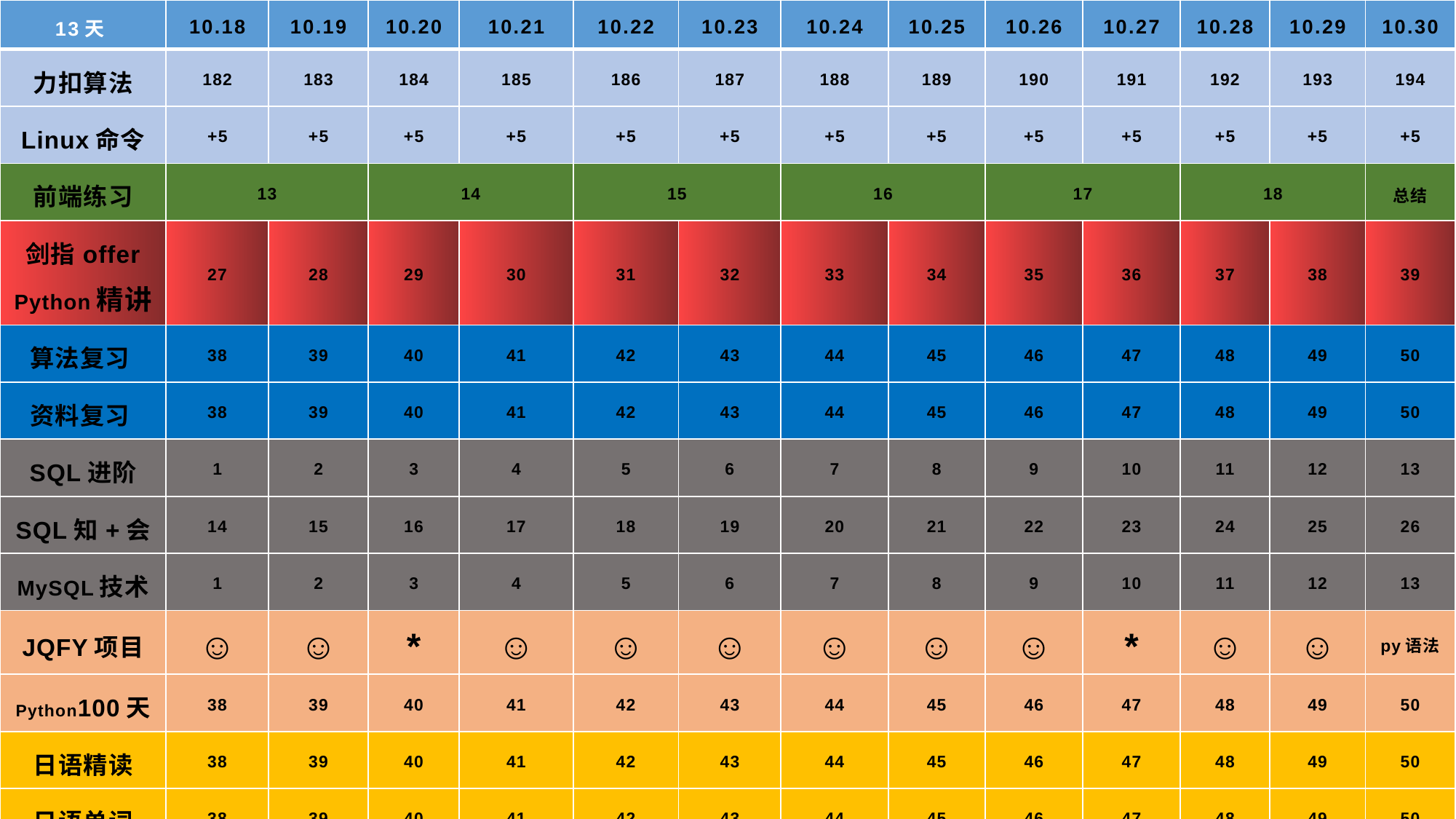

| 13天 | 10.18 | 10.19 | 10.20 | 10.21 | 10.22 | 10.23 | 10.24 | 10.25 | 10.26 | 10.27 | 10.28 | 10.29 | 10.30 |
| --- | --- | --- | --- | --- | --- | --- | --- | --- | --- | --- | --- | --- | --- |
| 力扣算法 | 182 | 183 | 184 | 185 | 186 | 187 | 188 | 189 | 190 | 191 | 192 | 193 | 194 |
| Linux命令 | +5 | +5 | +5 | +5 | +5 | +5 | +5 | +5 | +5 | +5 | +5 | +5 | +5 |
| 前端练习 | 13 |  | 14 |  | 15 |  | 16 |  | 17 |  | 18 |  | 总结 |
| 剑指offer Python精讲 | 27 | 28 | 29 | 30 | 31 | 32 | 33 | 34 | 35 | 36 | 37 | 38 | 39 |
| 算法复习 | 38 | 39 | 40 | 41 | 42 | 43 | 44 | 45 | 46 | 47 | 48 | 49 | 50 |
| 资料复习 | 38 | 39 | 40 | 41 | 42 | 43 | 44 | 45 | 46 | 47 | 48 | 49 | 50 |
| SQL进阶 | 1 | 2 | 3 | 4 | 5 | 6 | 7 | 8 | 9 | 10 | 11 | 12 | 13 |
| SQL知+会 | 14 | 15 | 16 | 17 | 18 | 19 | 20 | 21 | 22 | 23 | 24 | 25 | 26 |
| MySQL技术 | 1 | 2 | 3 | 4 | 5 | 6 | 7 | 8 | 9 | 10 | 11 | 12 | 13 |
| JQFY项目 | ☺ | ☺ | \* | ☺ | ☺ | ☺ | ☺ | ☺ | ☺ | \* | ☺ | ☺ | py语法 |
| Python100天 | 38 | 39 | 40 | 41 | 42 | 43 | 44 | 45 | 46 | 47 | 48 | 49 | 50 |
| 日语精读 | 38 | 39 | 40 | 41 | 42 | 43 | 44 | 45 | 46 | 47 | 48 | 49 | 50 |
| 日语单词 | 38 | 39 | 40 | 41 | 42 | 43 | 44 | 45 | 46 | 47 | 48 | 49 | 50 |
| 晚间Django | 27 | 28 | 29 | 30 | 31 | 32 | 33 | 34 | 35 | 36 | 37 | 38 | 39 |